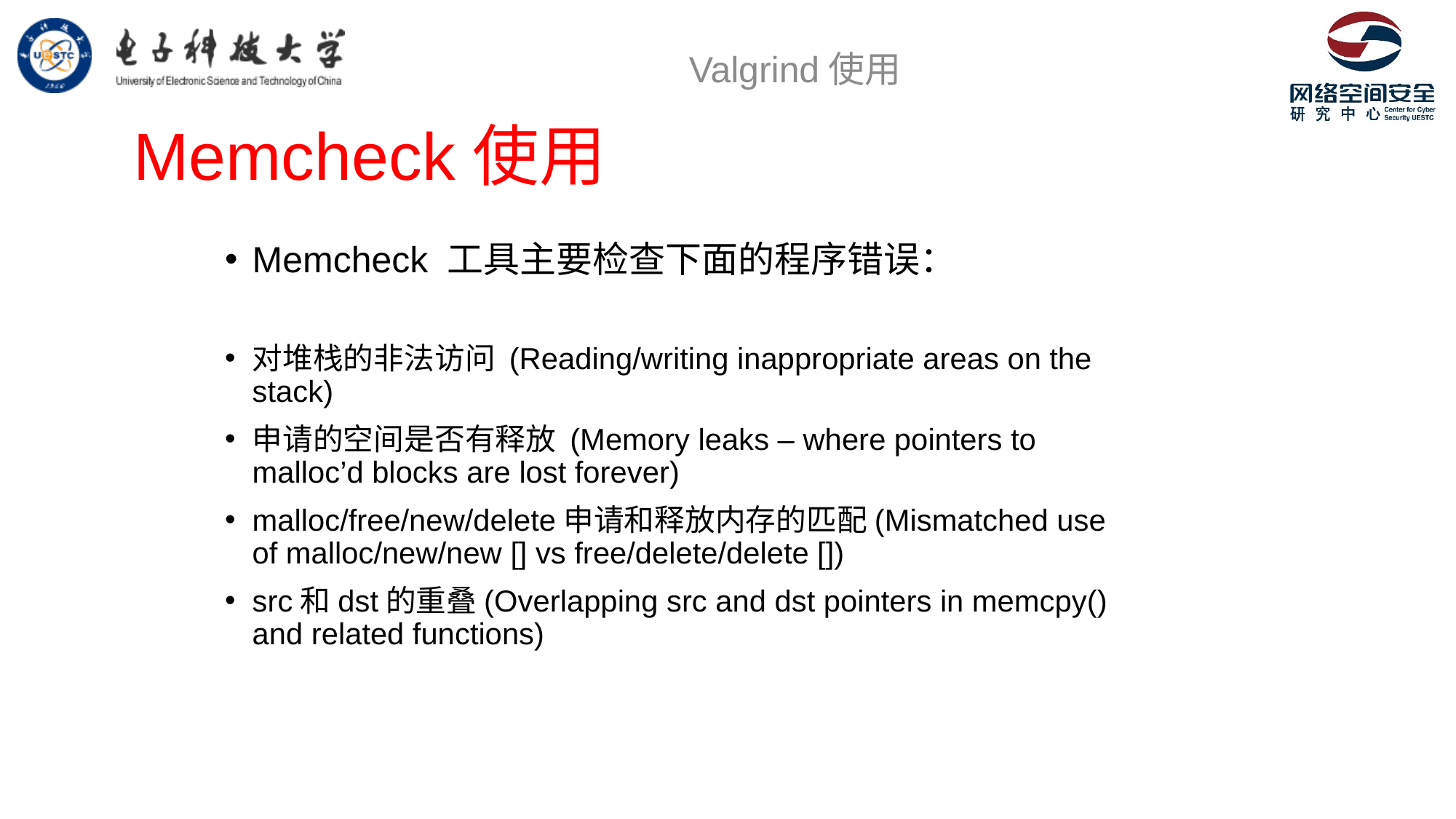

Valgrind使用
# Memcheck使用
Memcheck 工具主要检查下面的程序错误：

对堆栈的非法访问 (Reading/writing inappropriate areas on the stack)
申请的空间是否有释放 (Memory leaks – where pointers to malloc’d blocks are lost forever)
malloc/free/new/delete申请和释放内存的匹配(Mismatched use of malloc/new/new [] vs free/delete/delete [])
src和dst的重叠(Overlapping src and dst pointers in memcpy() and related functions)